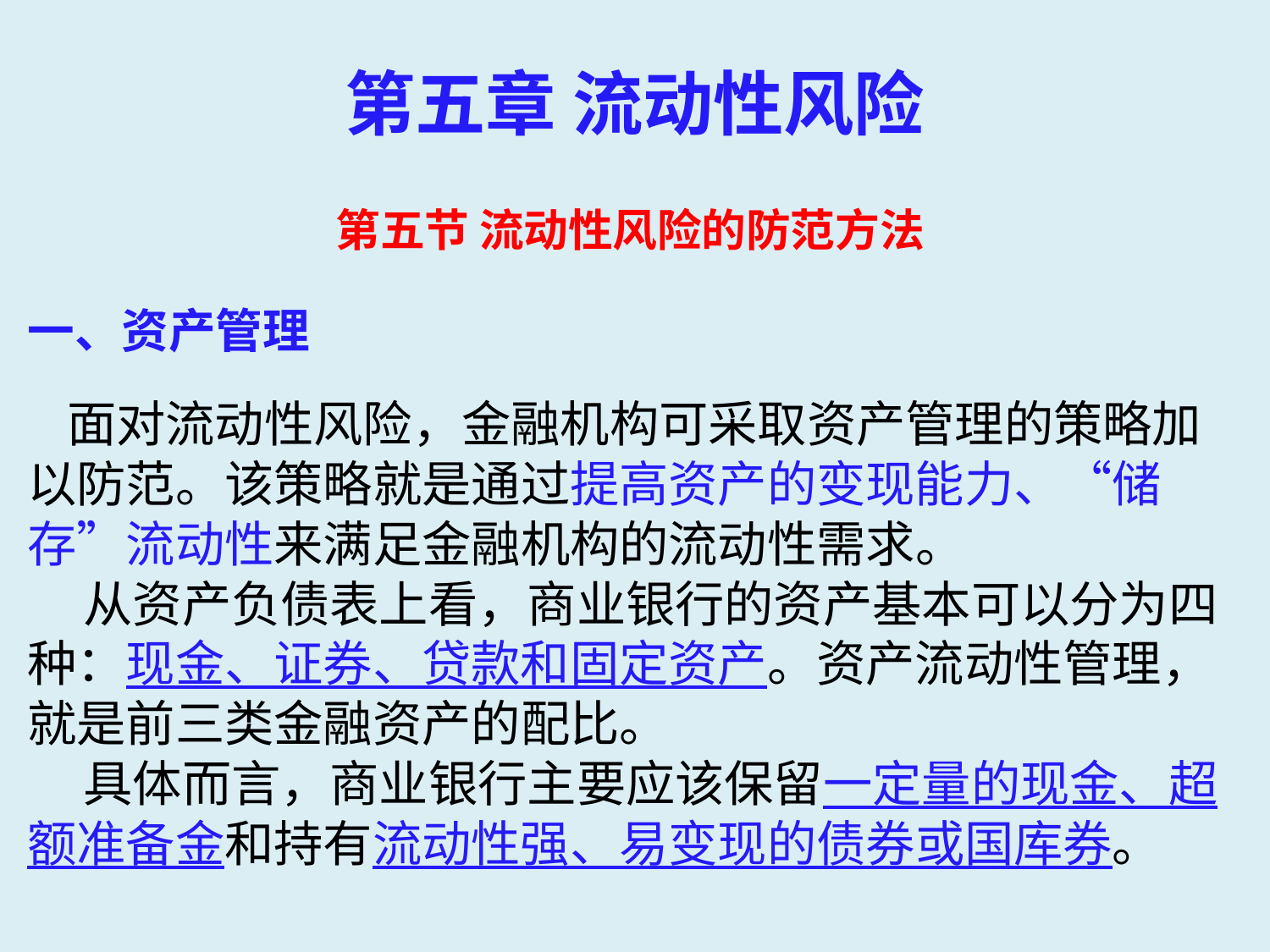

# 第五章 流动性风险
第五节 流动性风险的防范方法

一、资产管理
    面对流动性风险，金融机构可采取资产管理的策略加以防范。该策略就是通过提高资产的变现能力、“储存”流动性来满足金融机构的流动性需求。
    从资产负债表上看，商业银行的资产基本可以分为四种：现金、证券、贷款和固定资产。资产流动性管理，就是前三类金融资产的配比。
    具体而言，商业银行主要应该保留一定量的现金、超额准备金和持有流动性强、易变现的债券或国库券。